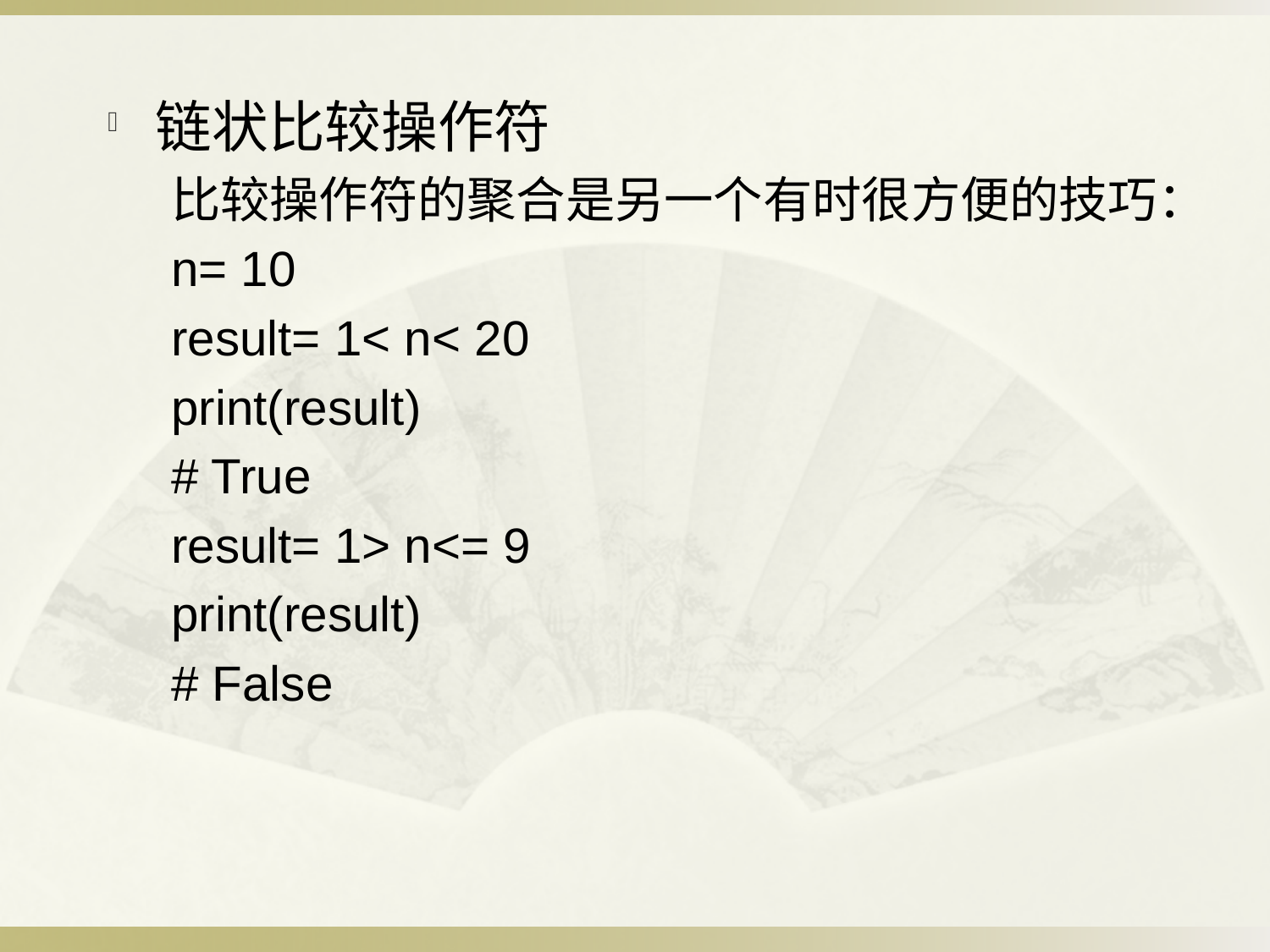

# 链状比较操作符
比较操作符的聚合是另一个有时很方便的技巧：
n= 10
result= 1< n< 20
print(result)
# True
result= 1> n<= 9
print(result)
# False